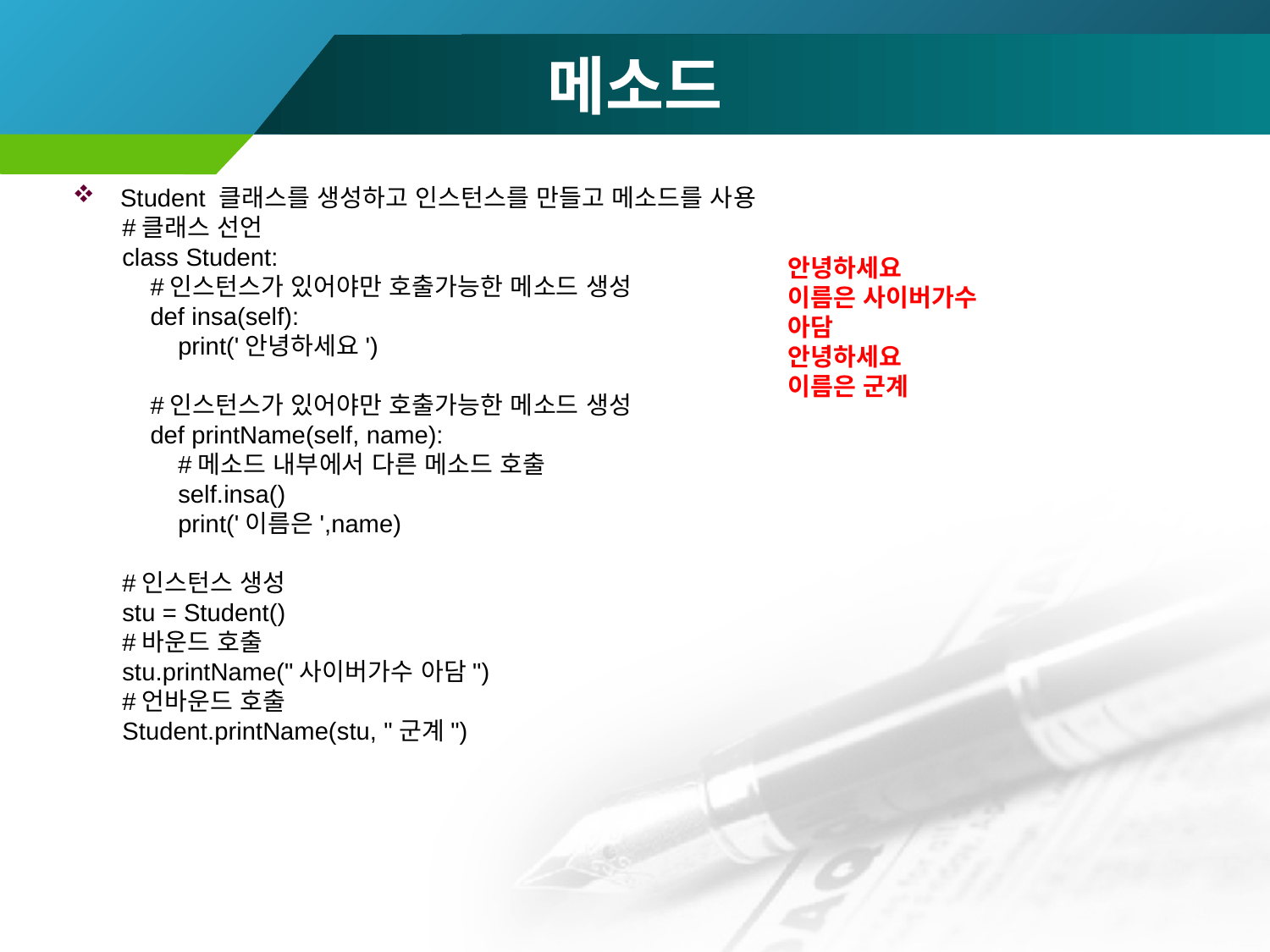

# 메소드
Student 클래스를 생성하고 인스턴스를 만들고 메소드를 사용
#클래스 선언
class Student:
    #인스턴스가 있어야만 호출가능한 메소드 생성
    def insa(self):
        print('안녕하세요')

    #인스턴스가 있어야만 호출가능한 메소드 생성
    def printName(self, name):
        #메소드 내부에서 다른 메소드 호출
        self.insa()
        print('이름은',name)

#인스턴스 생성
stu = Student()
#바운드 호출
stu.printName("사이버가수 아담")
#언바운드 호출
Student.printName(stu, "군계")
안녕하세요
이름은 사이버가수 아담
안녕하세요
이름은 군계